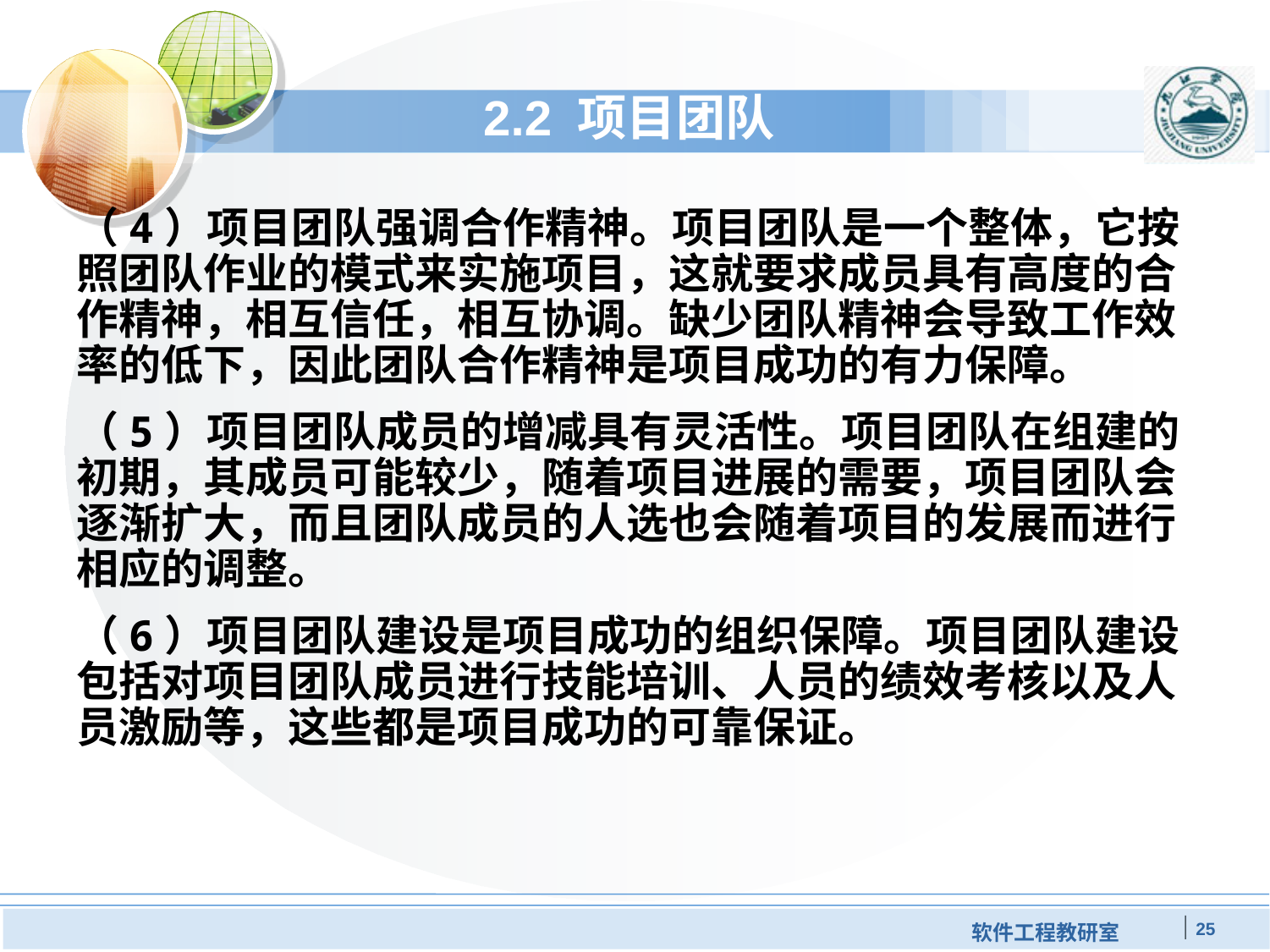

# 2.2 项目团队
（4）项目团队强调合作精神。项目团队是一个整体，它按照团队作业的模式来实施项目，这就要求成员具有高度的合作精神，相互信任，相互协调。缺少团队精神会导致工作效率的低下，因此团队合作精神是项目成功的有力保障。
（5）项目团队成员的增减具有灵活性。项目团队在组建的初期，其成员可能较少，随着项目进展的需要，项目团队会逐渐扩大，而且团队成员的人选也会随着项目的发展而进行相应的调整。
（6）项目团队建设是项目成功的组织保障。项目团队建设包括对项目团队成员进行技能培训、人员的绩效考核以及人员激励等，这些都是项目成功的可靠保证。